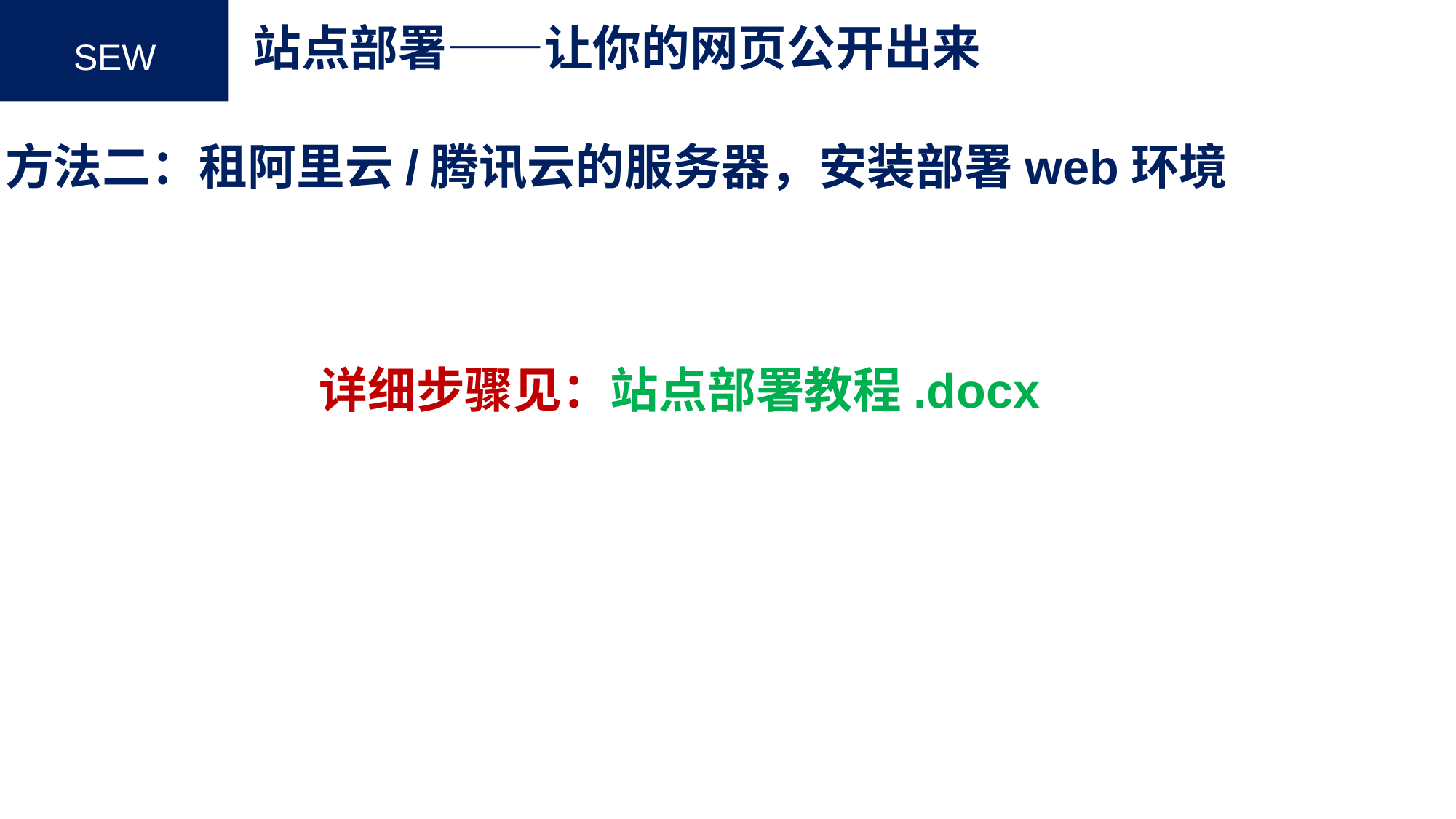

站点部署——让你的网页公开出来
SEW
方法二：租阿里云/腾讯云的服务器，安装部署web环境
详细步骤见：站点部署教程.docx